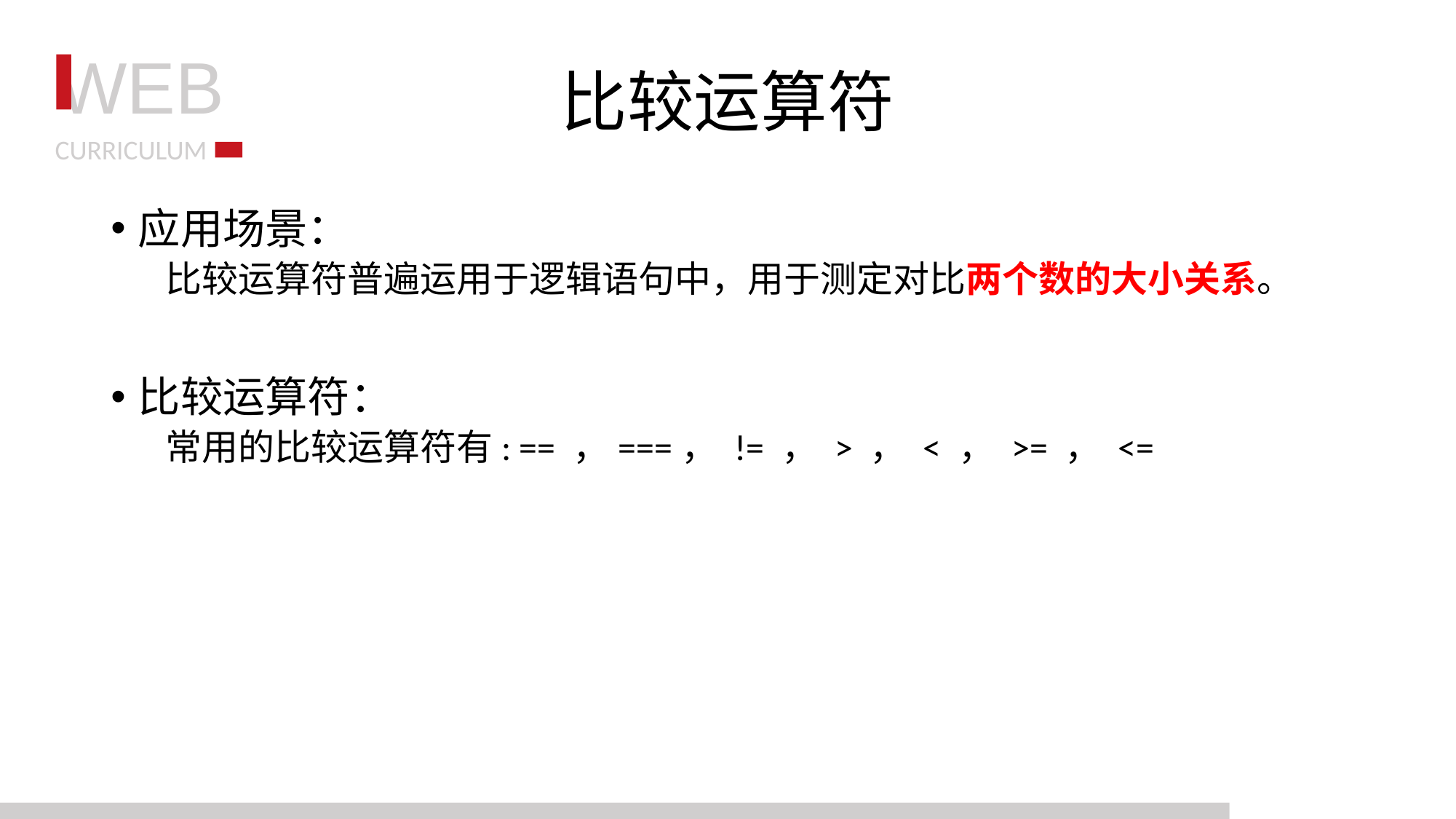

# 比较运算符
应用场景：
比较运算符普遍运用于逻辑语句中，用于测定对比两个数的大小关系。

比较运算符：
常用的比较运算符有: == ，===， != ， > ， < ， >= ， <=